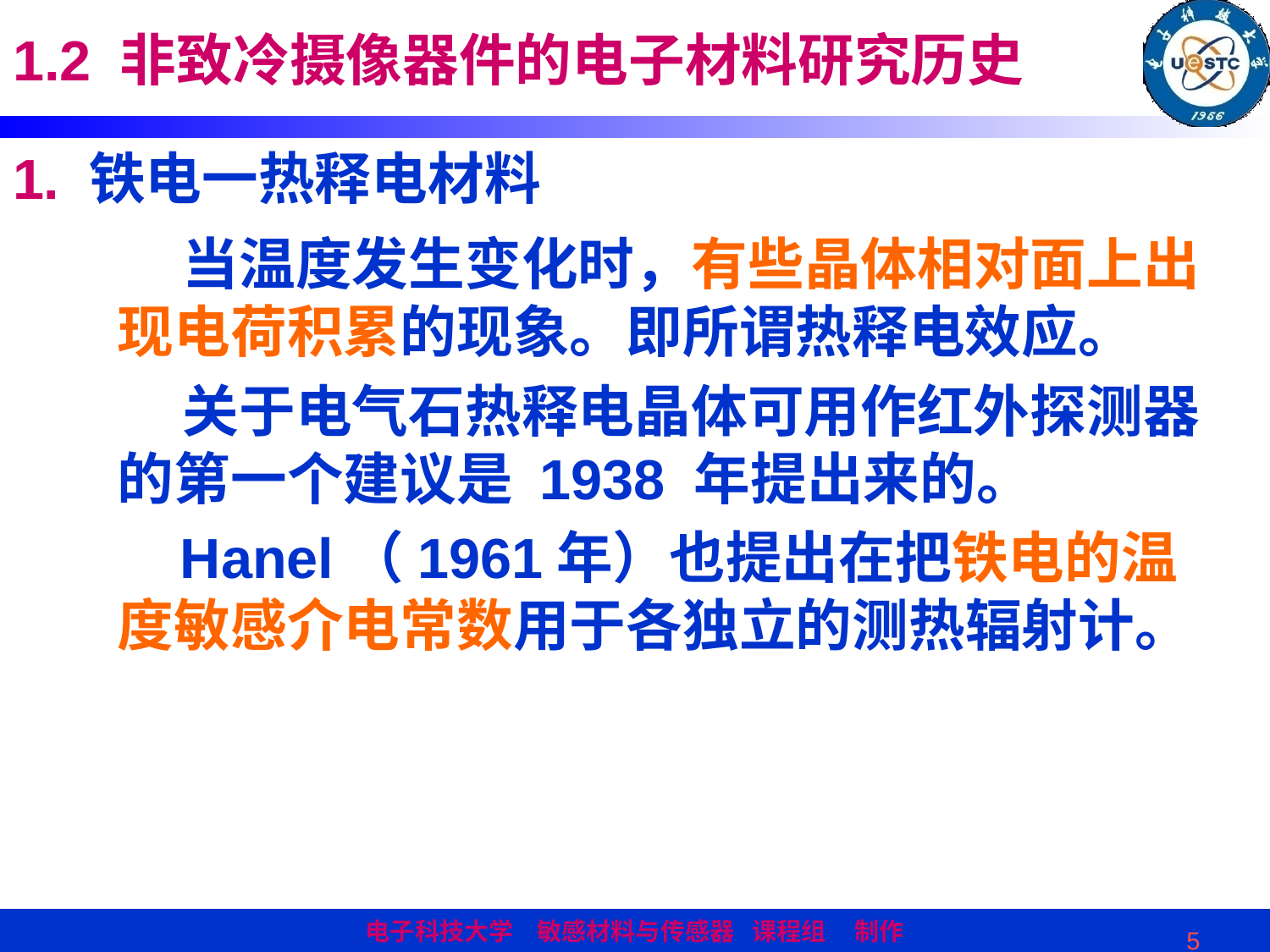

1.2 非致冷摄像器件的电子材料研究历史
# 1. 铁电一热释电材料
    当温度发生变化时，有些晶体相对面上出现电荷积累的现象。即所谓热释电效应。
    关于电气石热释电晶体可用作红外探测器的第一个建议是 1938 年提出来的。
    Hanel（1961年）也提出在把铁电的温度敏感介电常数用于各独立的测热辐射计。
5